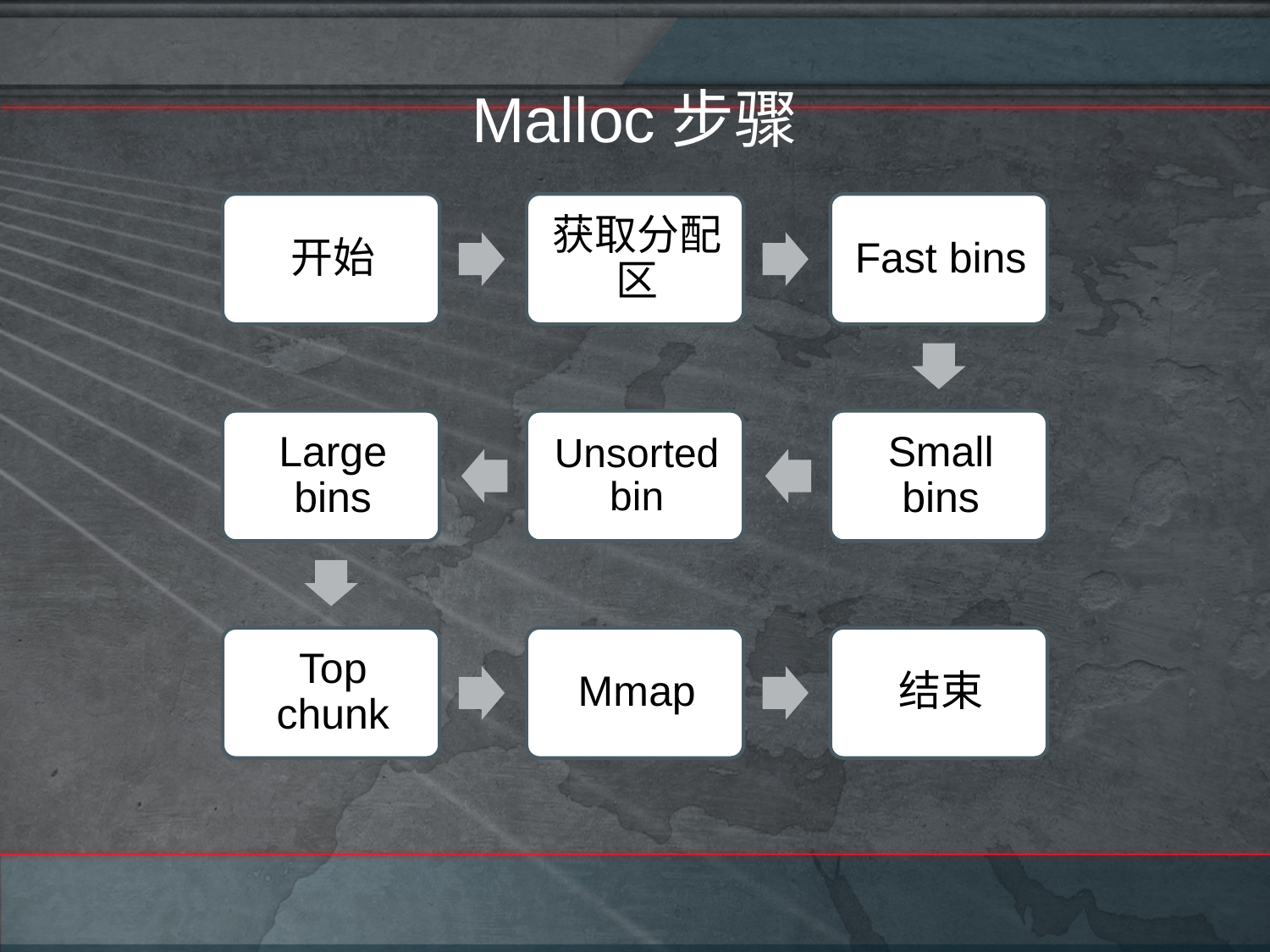

# Malloc步骤
开始

获取分配区

Fast bins

Small bins

Unsorted bin

Large bins

Top chunk

Mmap

结束